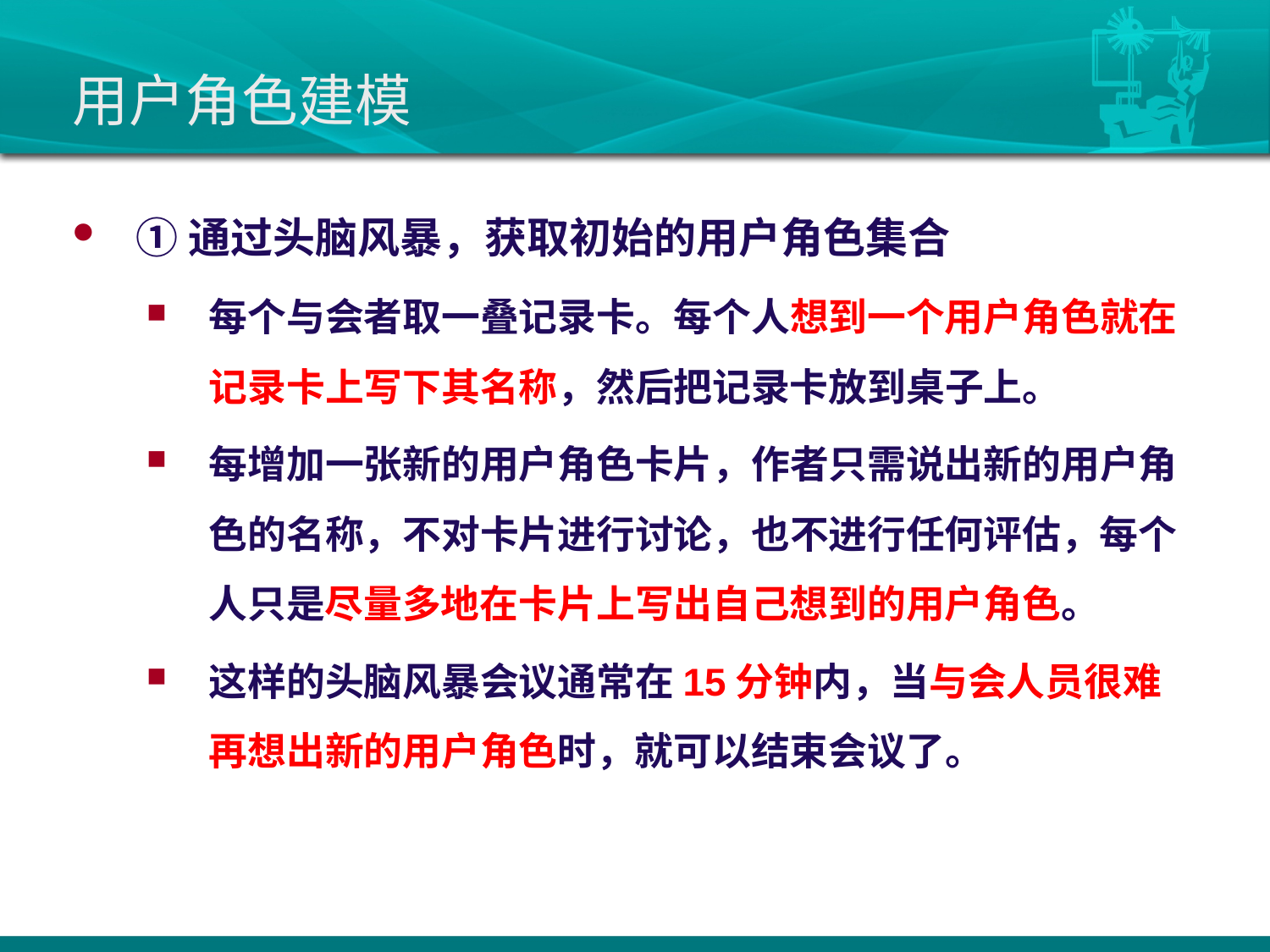

# 用户角色建模
①通过头脑风暴，获取初始的用户角色集合
每个与会者取一叠记录卡。每个人想到一个用户角色就在记录卡上写下其名称，然后把记录卡放到桌子上。
每增加一张新的用户角色卡片，作者只需说出新的用户角色的名称，不对卡片进行讨论，也不进行任何评估，每个人只是尽量多地在卡片上写出自己想到的用户角色。
这样的头脑风暴会议通常在15分钟内，当与会人员很难再想出新的用户角色时，就可以结束会议了。